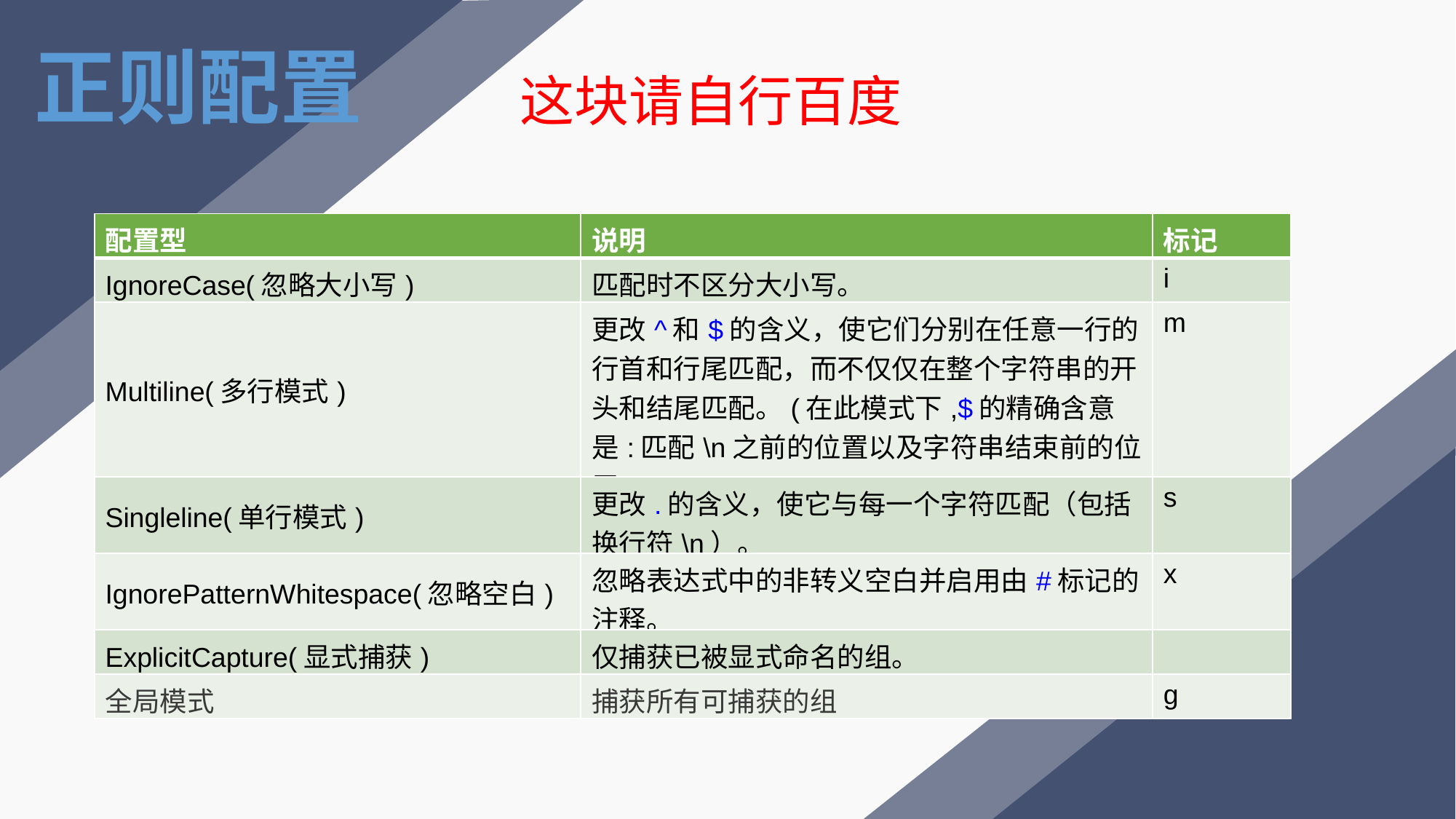

正则配置
这块请自行百度
| 配置型 | 说明 | 标记 |
| --- | --- | --- |
| IgnoreCase(忽略大小写) | 匹配时不区分大小写。 | i |
| Multiline(多行模式) | 更改^和$的含义，使它们分别在任意一行的行首和行尾匹配，而不仅仅在整个字符串的开头和结尾匹配。(在此模式下,$的精确含意是:匹配\n之前的位置以及字符串结束前的位置.) | m |
| Singleline(单行模式) | 更改.的含义，使它与每一个字符匹配（包括换行符\n）。 | s |
| IgnorePatternWhitespace(忽略空白) | 忽略表达式中的非转义空白并启用由#标记的注释。 | x |
| ExplicitCapture(显式捕获) | 仅捕获已被显式命名的组。 |  |
| 全局模式 | 捕获所有可捕获的组 | g |